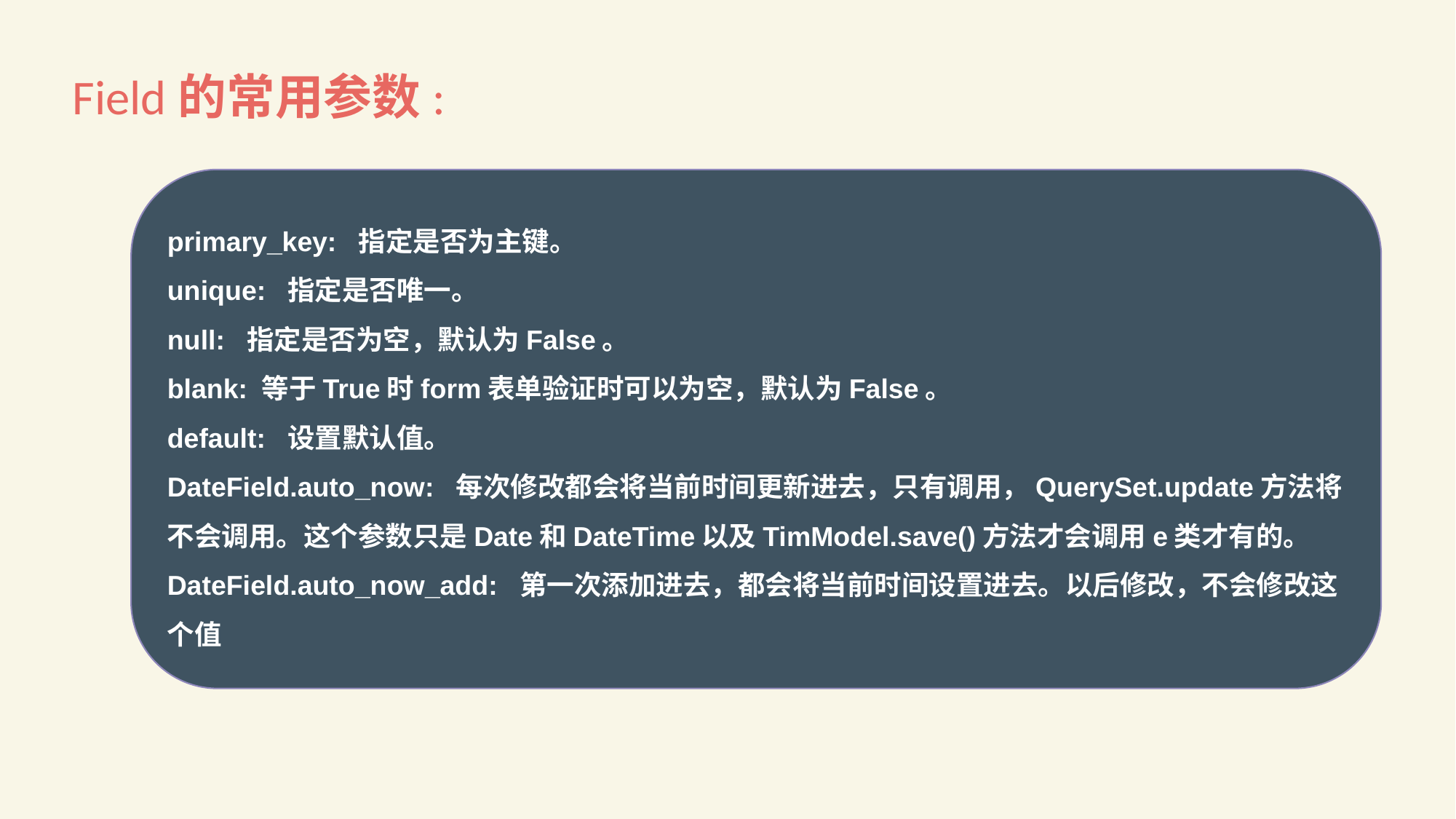

# Field的常用参数:
primary_key:  指定是否为主键。
unique:  指定是否唯一。
null:  指定是否为空，默认为False。
blank: 等于True时form表单验证时可以为空，默认为False。
default:  设置默认值。
DateField.auto_now:  每次修改都会将当前时间更新进去，只有调用，QuerySet.update方法将不会调用。这个参数只是Date和DateTime以及TimModel.save()方法才会调用e类才有的。
DateField.auto_now_add:  第一次添加进去，都会将当前时间设置进去。以后修改，不会修改这个值